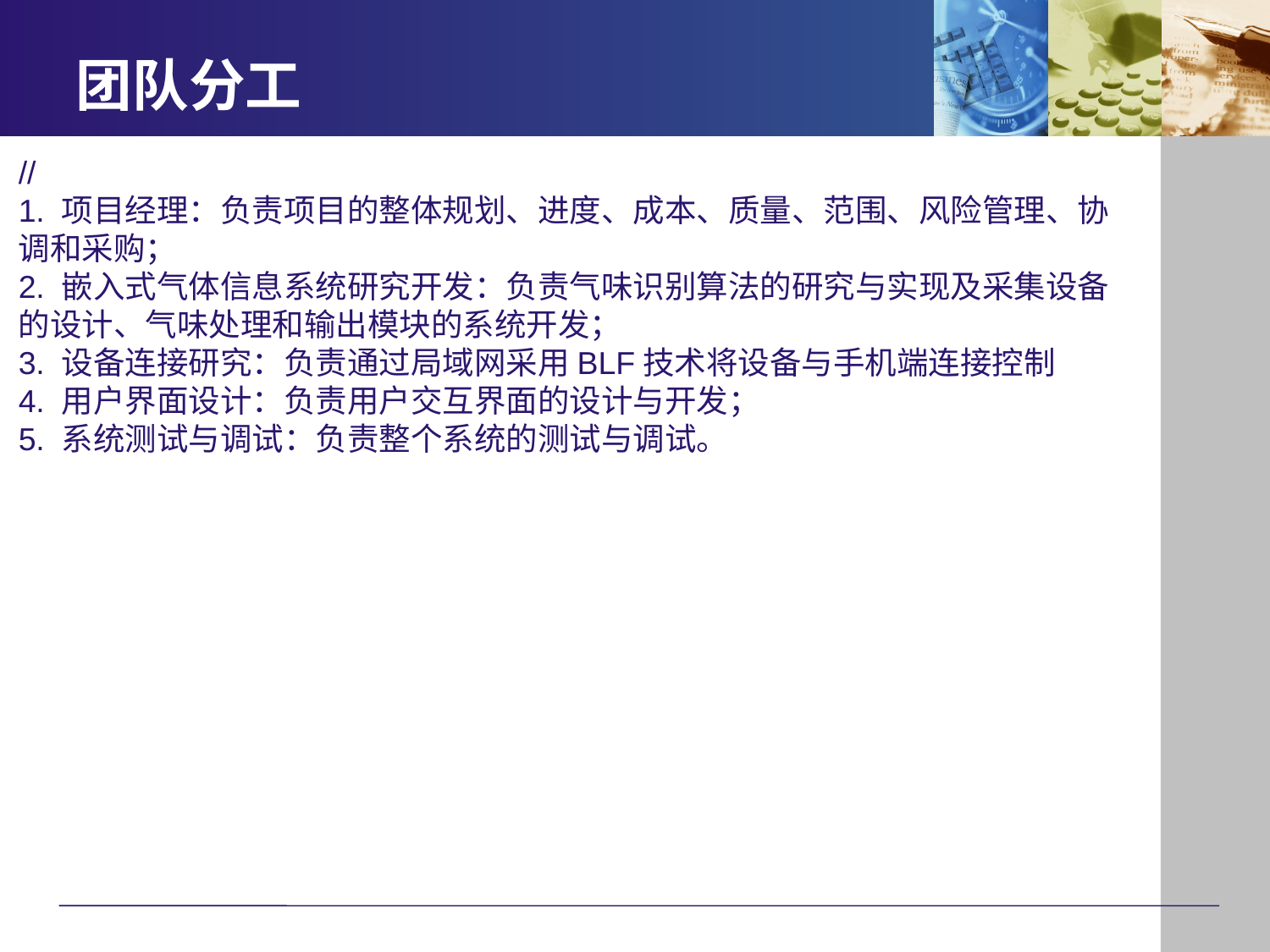

# 团队分工
//
1. 项目经理：负责项目的整体规划、进度、成本、质量、范围、风险管理、协调和采购；
2. 嵌入式气体信息系统研究开发：负责气味识别算法的研究与实现及采集设备的设计、气味处理和输出模块的系统开发；
3. 设备连接研究：负责通过局域网采用BLF技术将设备与手机端连接控制
4. 用户界面设计：负责用户交互界面的设计与开发；
5. 系统测试与调试：负责整个系统的测试与调试。